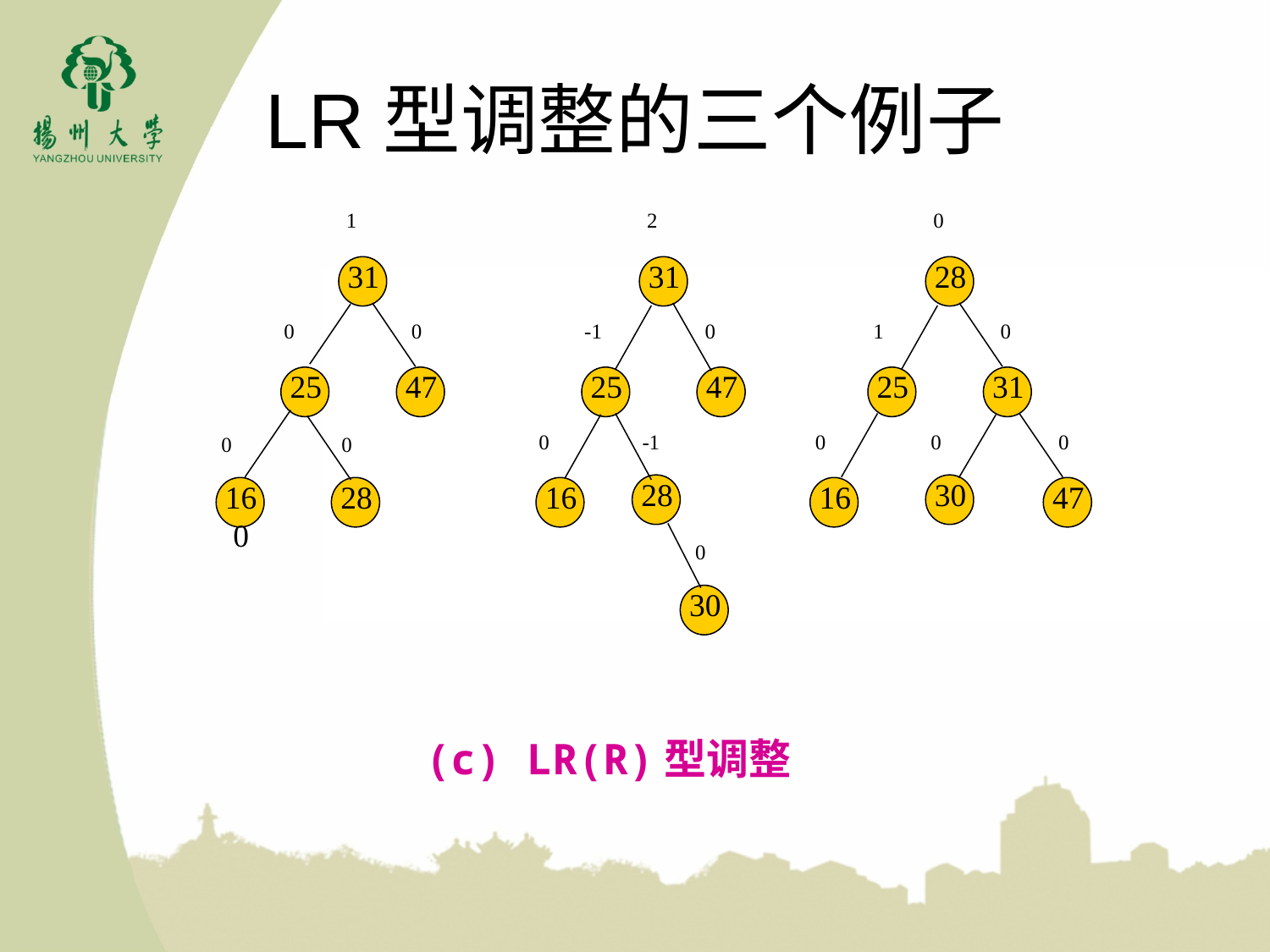

# LR型调整的三个例子
1
2
0
31
31
28

0
0
-1
0
1
0
25
47
25
47
25
31

0
-1
0
0
0
0
0
28
30

160
28
16
16
47

0
30

(c) LR(R)型调整

49